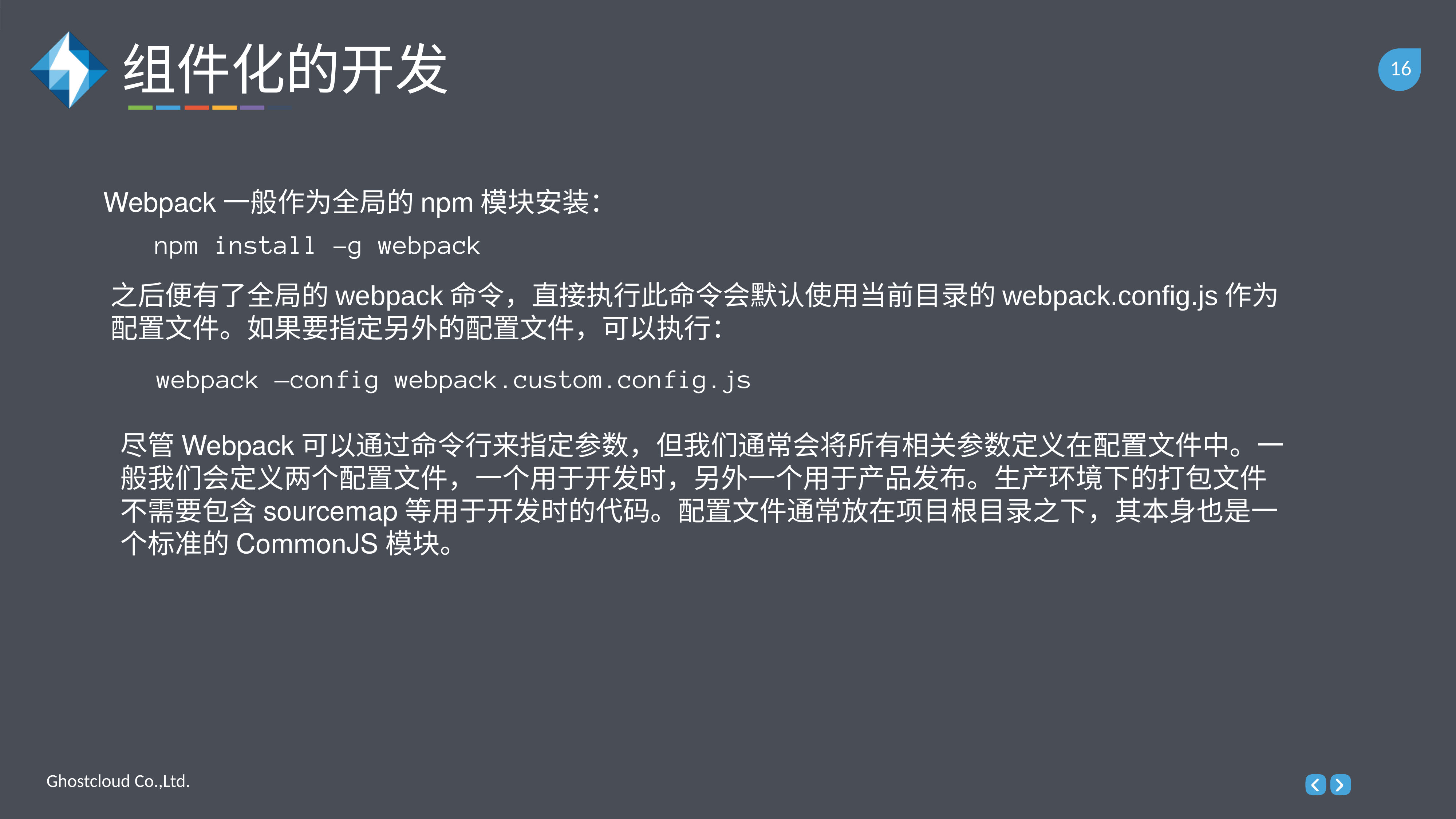

组件化的开发

Webpack一般作为全局的npm模块安装：
npm install -g webpack
之后便有了全局的webpack命令，直接执行此命令会默认使用当前目录的webpack.config.js作为配置文件。如果要指定另外的配置文件，可以执行：
webpack —config webpack.custom.config.js
尽管Webpack可以通过命令行来指定参数，但我们通常会将所有相关参数定义在配置文件中。一般我们会定义两个配置文件，一个用于开发时，另外一个用于产品发布。生产环境下的打包文件不需要包含sourcemap等用于开发时的代码。配置文件通常放在项目根目录之下，其本身也是一个标准的CommonJS模块。